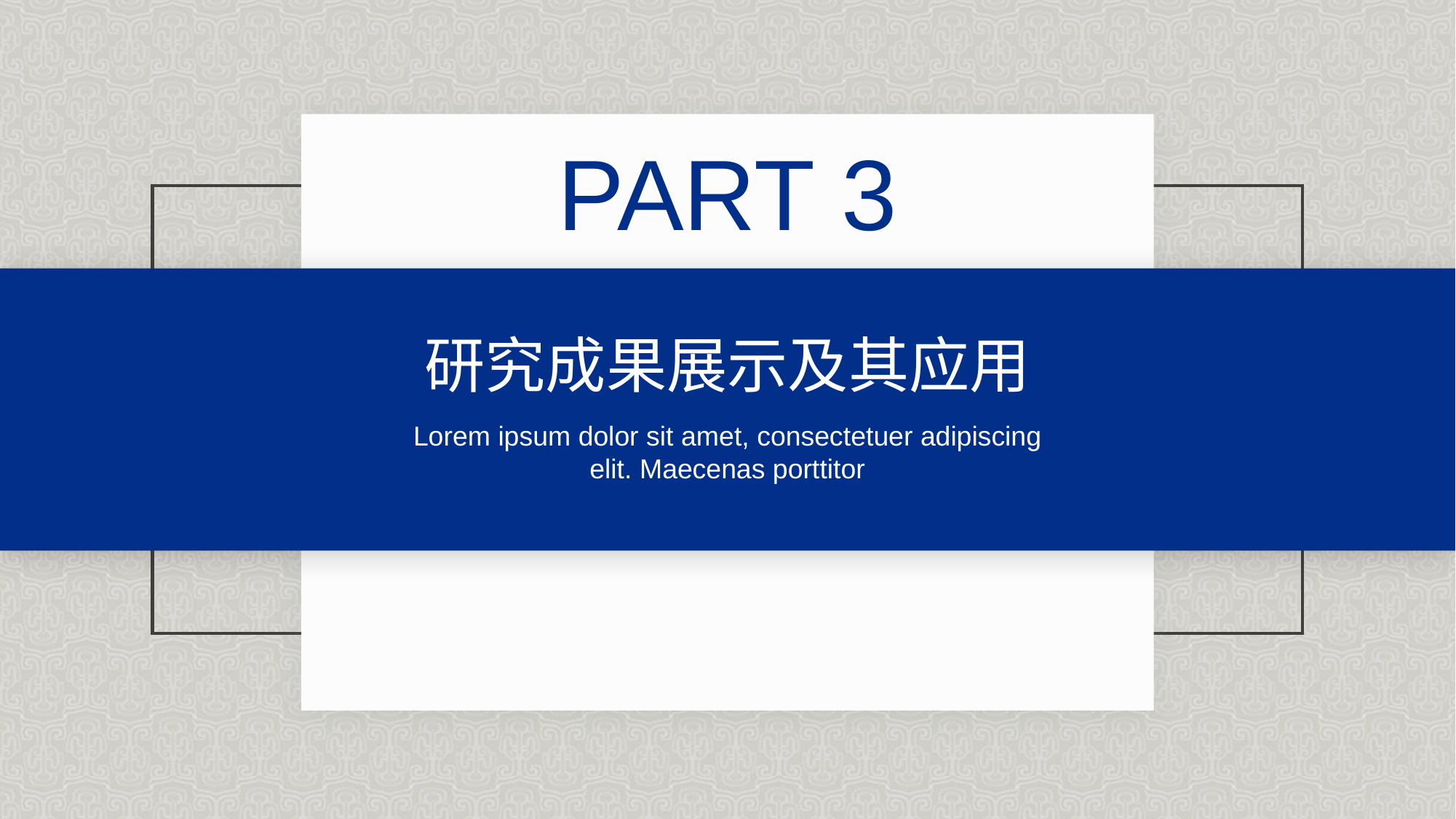

PART 3

研究成果展示及其应用
Lorem ipsum dolor sit amet, consectetuer adipiscing elit. Maecenas porttitor